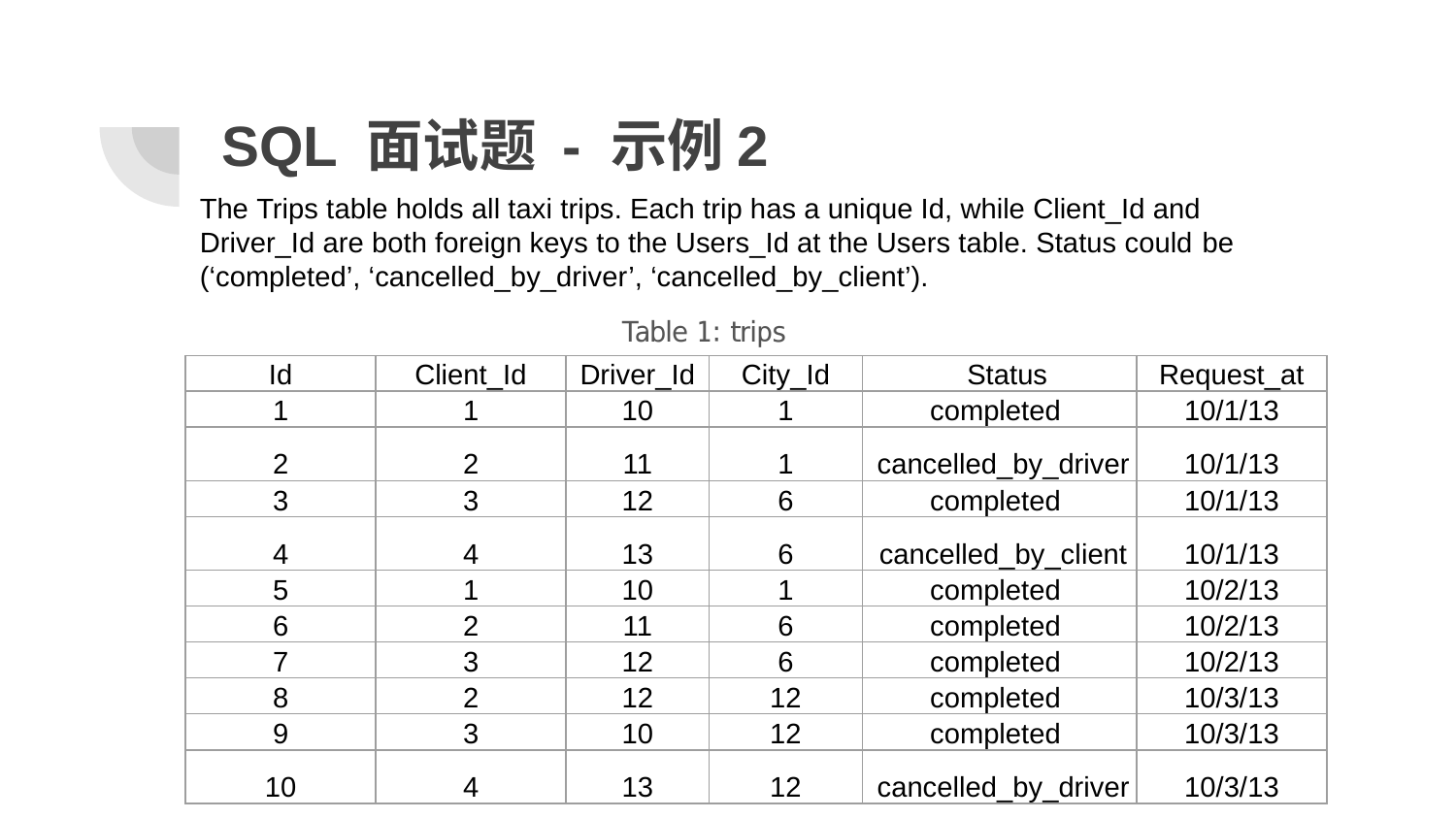

# SQL 面试题 - 示例2
The Trips table holds all taxi trips. Each trip has a unique Id, while Client_Id and Driver_Id are both foreign keys to the Users_Id at the Users table. Status could be (‘completed’, ‘cancelled_by_driver’, ‘cancelled_by_client’).
Table 1: trips
| Id | Client\_Id | Driver\_Id | City\_Id | Status | Request\_at |
| --- | --- | --- | --- | --- | --- |
| 1 | 1 | 10 | 1 | completed | 10/1/13 |
| 2 | 2 | 11 | 1 | cancelled\_by\_driver | 10/1/13 |
| 3 | 3 | 12 | 6 | completed | 10/1/13 |
| 4 | 4 | 13 | 6 | cancelled\_by\_client | 10/1/13 |
| 5 | 1 | 10 | 1 | completed | 10/2/13 |
| 6 | 2 | 11 | 6 | completed | 10/2/13 |
| 7 | 3 | 12 | 6 | completed | 10/2/13 |
| 8 | 2 | 12 | 12 | completed | 10/3/13 |
| 9 | 3 | 10 | 12 | completed | 10/3/13 |
| 10 | 4 | 13 | 12 | cancelled\_by\_driver | 10/3/13 |